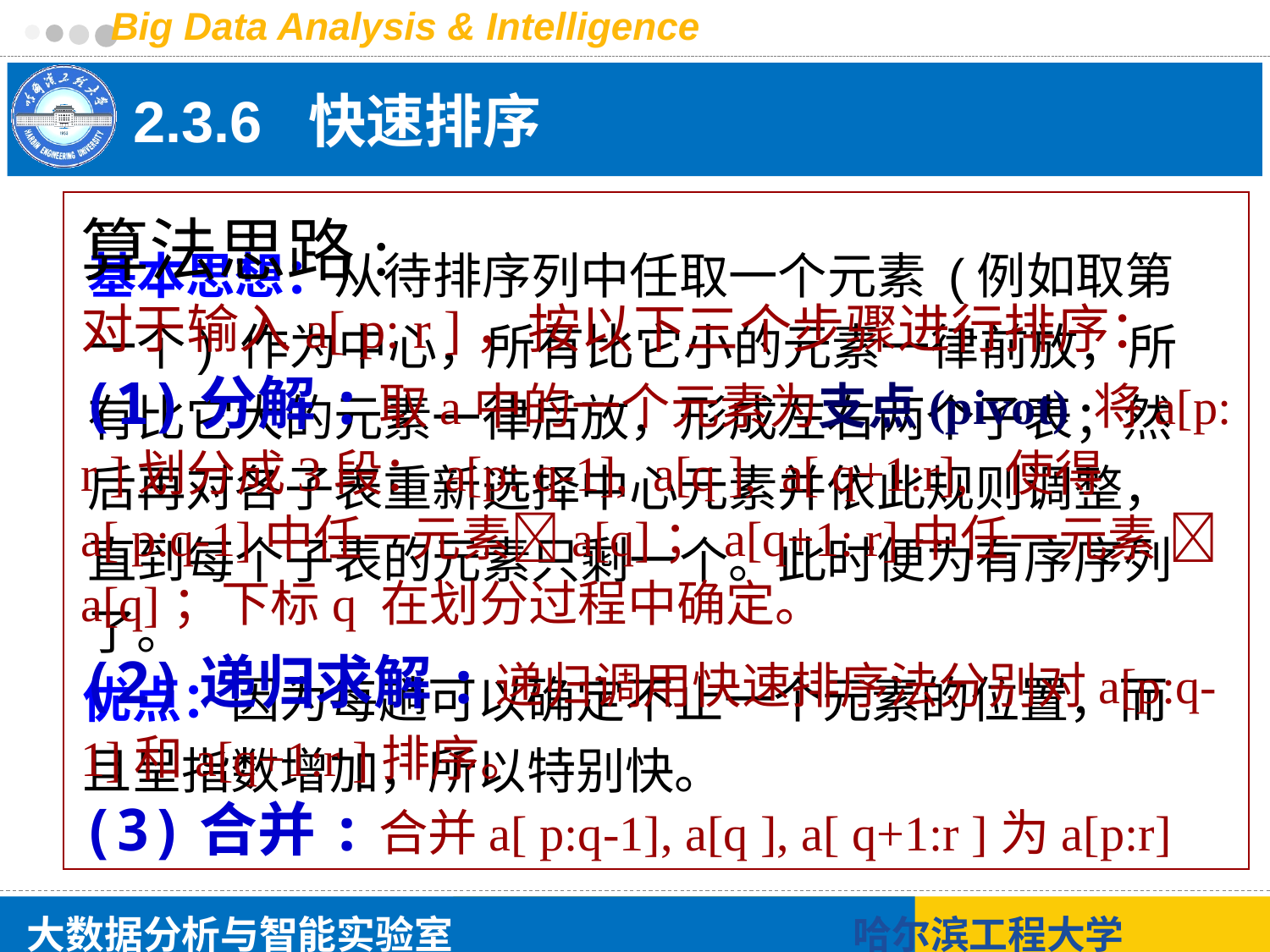

# 2.3.6  快速排序
算法思路:
对于输入a[ p: r ]，按以下三个步骤进行排序：
(1)分解:取a中的一个元素为支点(pivot) 将a[p: r ]划分成3段：a[p: q-1],  a[q ],  a[ q+1:r],  使得 a[ p:q-1]中任一元素≤a[q]；a[q+1: r]中任一元素 ≥a[q]；下标q 在划分过程中确定。
(2)递归求解:递归调用快速排序法分别对a[p:q-1]和a[q+1:r ]排序。
(3)合并:合并a[ p:q-1], a[q ], a[ q+1:r ]为a[p:r]
基本思想：从待排序列中任取一个元素 (例如取第一个) 作为中心，所有比它小的元素一律前放，所有比它大的元素一律后放，形成左右两个子表；然后再对各子表重新选择中心元素并依此规则调整，直到每个子表的元素只剩一个。此时便为有序序列了。

优点：因为每趟可以确定不止一个元素的位置，而且呈指数增加，所以特别快。